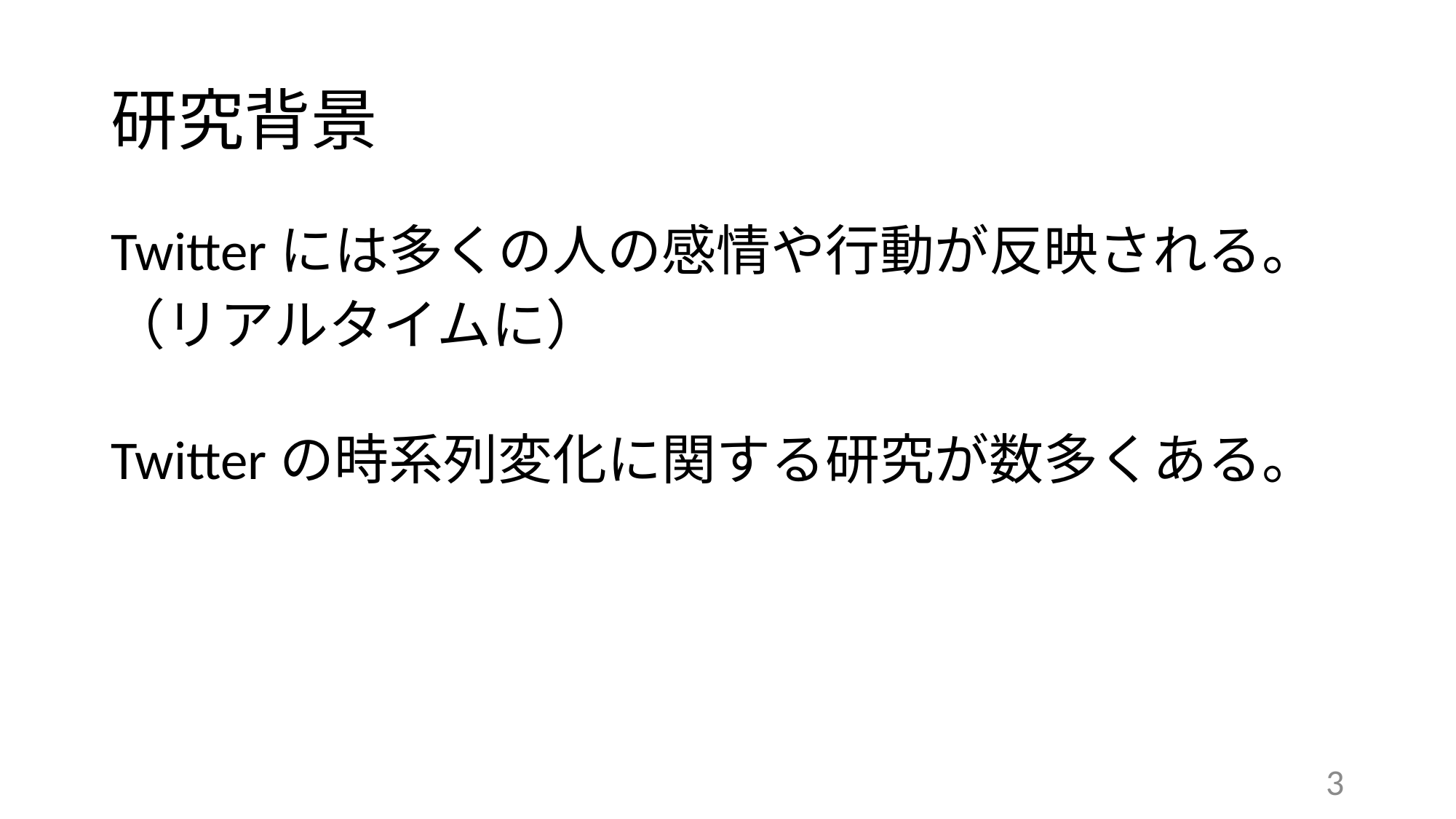

# 研究背景
Twitterには多くの人の感情や行動が反映される。
（リアルタイムに）

Twitterの時系列変化に関する研究が数多くある。
3